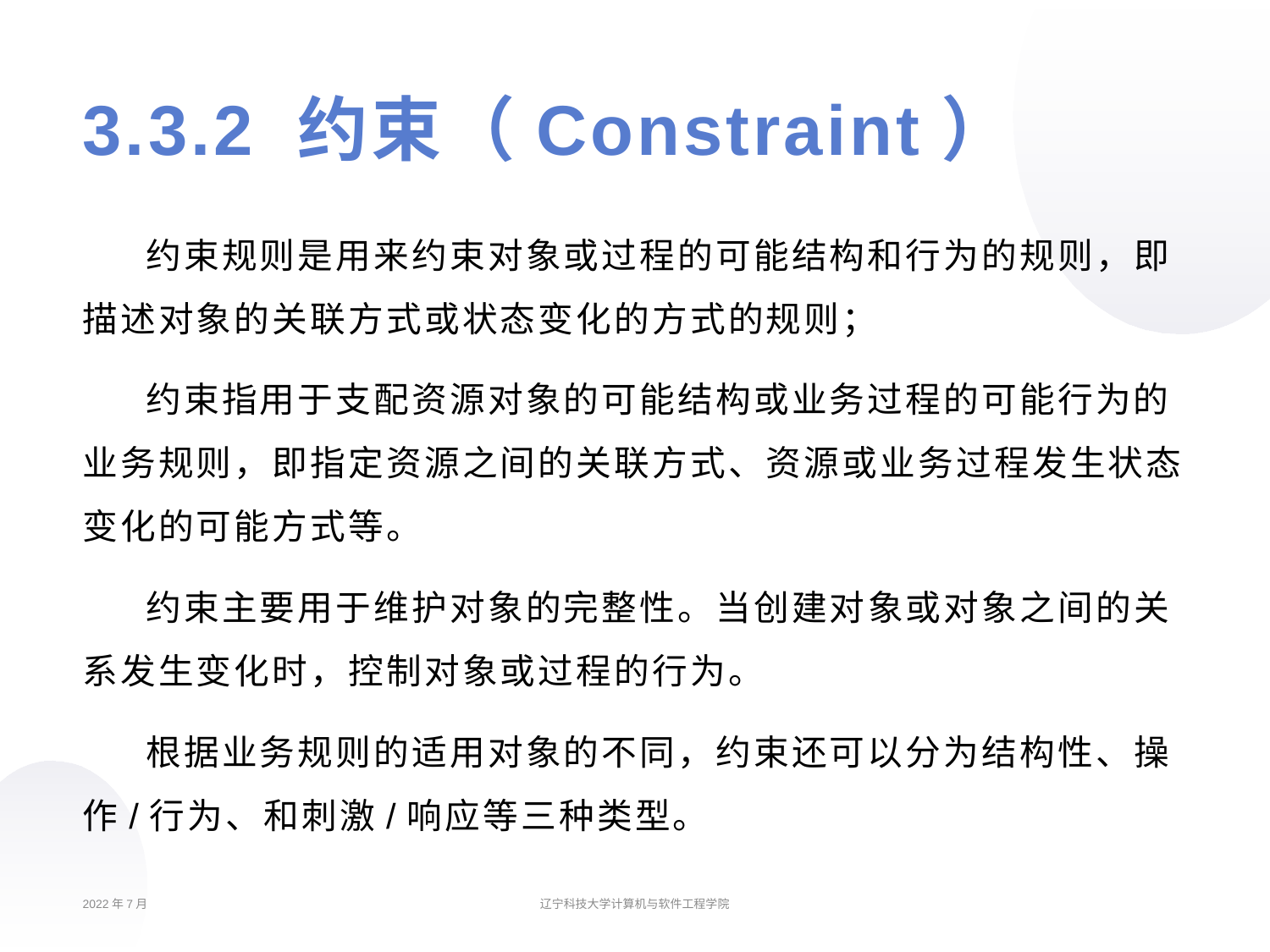

# 3.3.2 约束（Constraint）
约束规则是用来约束对象或过程的可能结构和行为的规则，即描述对象的关联方式或状态变化的方式的规则；
约束指用于支配资源对象的可能结构或业务过程的可能行为的业务规则，即指定资源之间的关联方式、资源或业务过程发生状态变化的可能方式等。
约束主要用于维护对象的完整性。当创建对象或对象之间的关系发生变化时，控制对象或过程的行为。
根据业务规则的适用对象的不同，约束还可以分为结构性、操作/行为、和刺激/响应等三种类型。

86
2022年7月
辽宁科技大学计算机与软件工程学院